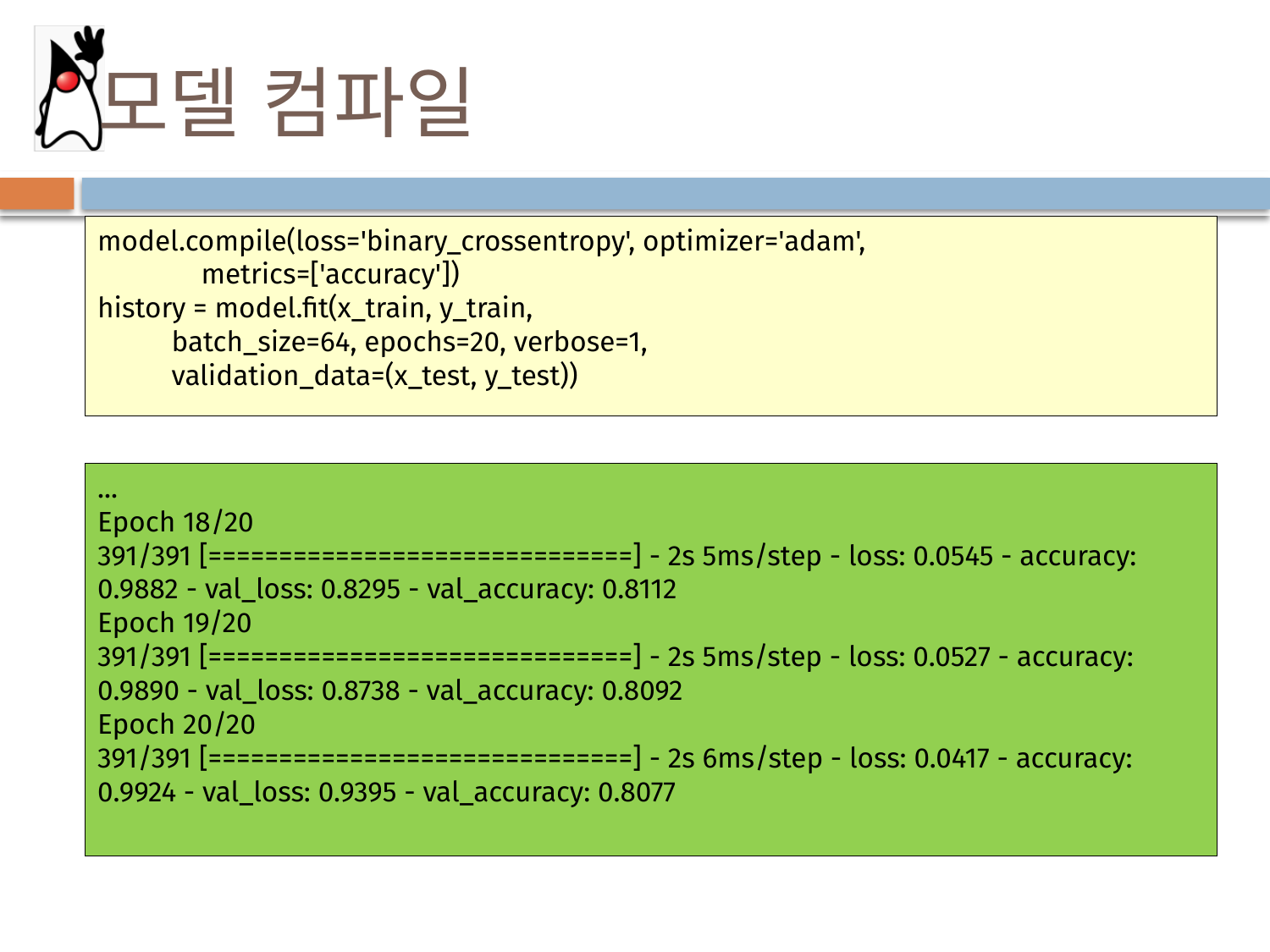

# 모델 컴파일
model.compile(loss='binary_crossentropy', optimizer='adam',
              metrics=['accuracy'])
history = model.fit(x_train, y_train,
          batch_size=64, epochs=20, verbose=1,
          validation_data=(x_test, y_test))
...
Epoch 18/20
391/391 [==============================] - 2s 5ms/step - loss: 0.0545 - accuracy:
0.9882 - val_loss: 0.8295 - val_accuracy: 0.8112
Epoch 19/20
391/391 [==============================] - 2s 5ms/step - loss: 0.0527 - accuracy:
0.9890 - val_loss: 0.8738 - val_accuracy: 0.8092
Epoch 20/20
391/391 [==============================] - 2s 6ms/step - loss: 0.0417 - accuracy:
0.9924 - val_loss: 0.9395 - val_accuracy: 0.8077